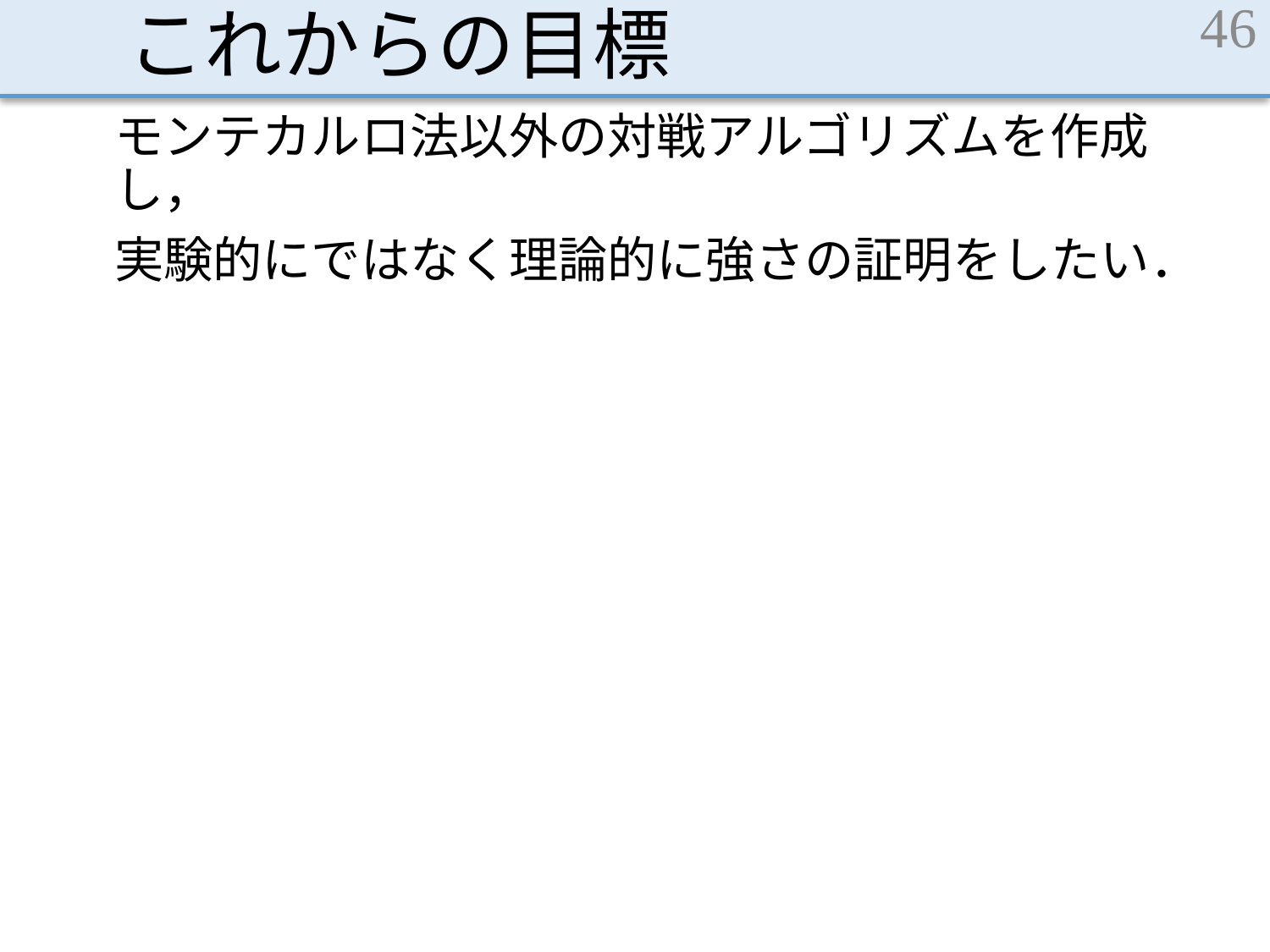

# これからの目標
46
モンテカルロ法以外の対戦アルゴリズムを作成し，
実験的にではなく理論的に強さの証明をしたい．